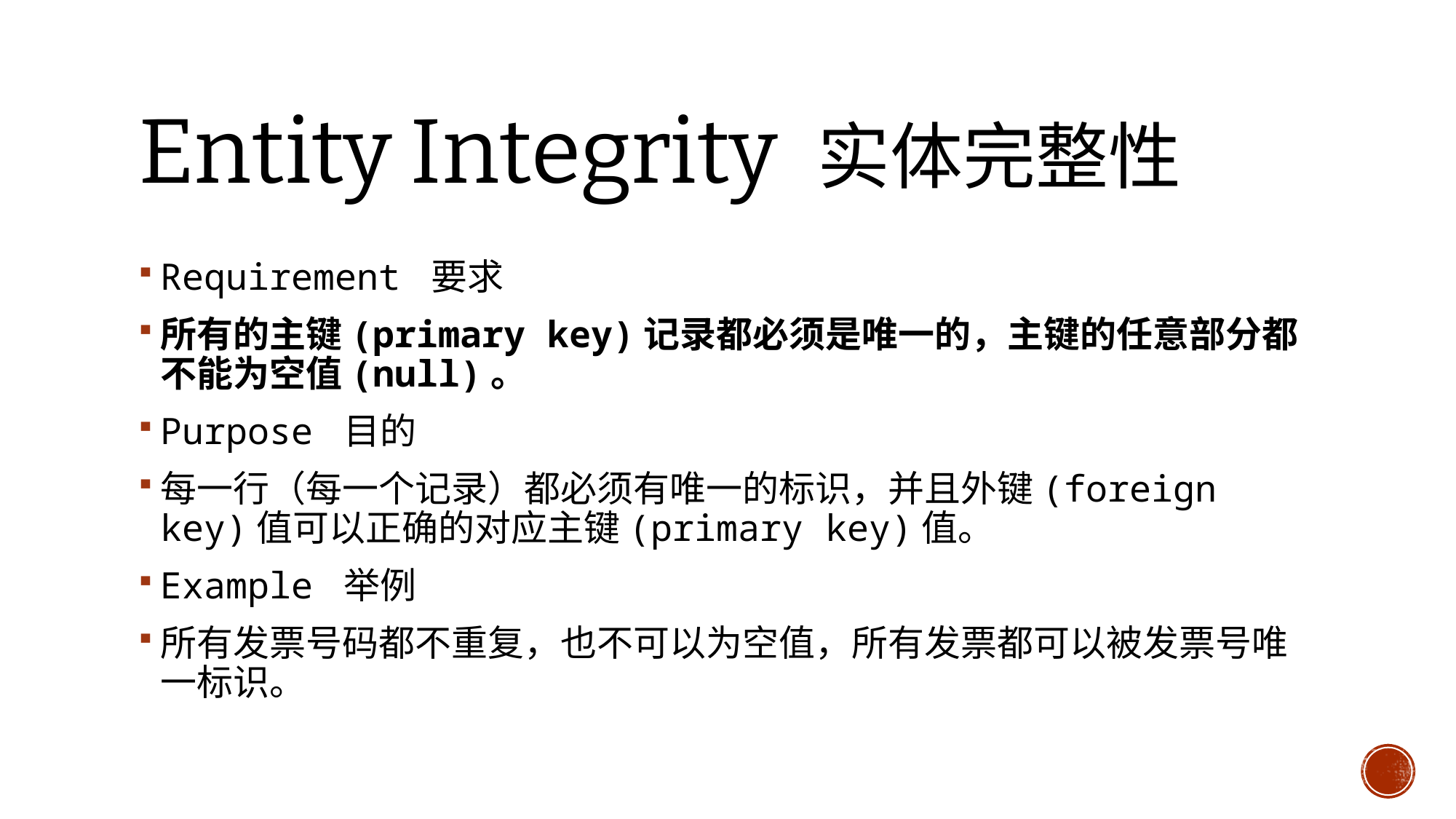

# Entity Integrity 实体完整性
Requirement 要求
所有的主键(primary key)记录都必须是唯一的，主键的任意部分都不能为空值(null)。
Purpose 目的
每一行（每一个记录）都必须有唯一的标识，并且外键(foreign key)值可以正确的对应主键(primary key)值。
Example 举例
所有发票号码都不重复，也不可以为空值，所有发票都可以被发票号唯一标识。